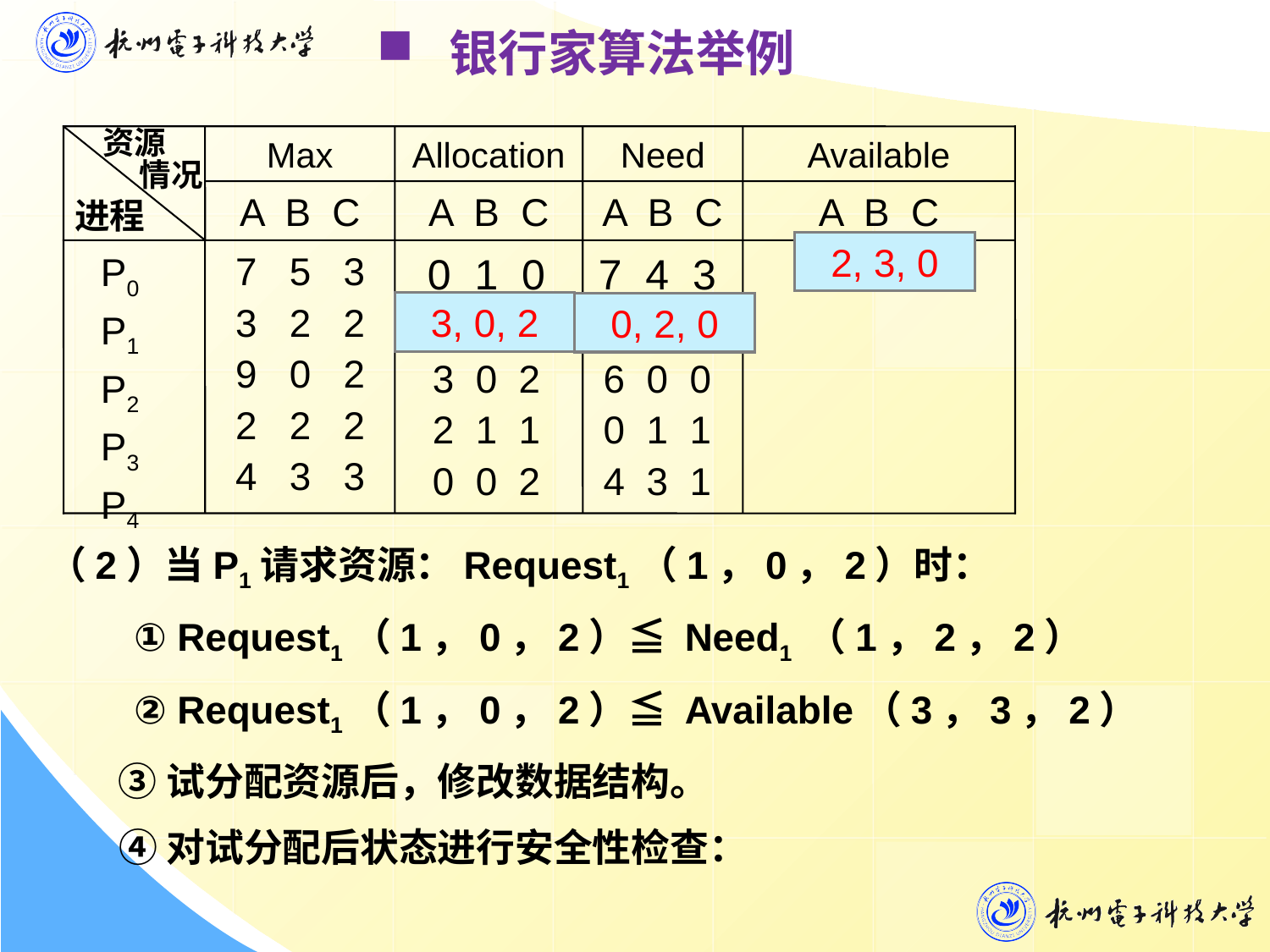

银行家算法举例
资源

Max

Allocation

Need

Available

A  B  C

A  B  C
A  B  C
A  B  C

情况
进程
P0
P1
P2
P3
P4
7   5   3
3   2   2
9   0   2
2   2   2
4   3   3
0  1  0
2  0  0
3  0  2
2  1  1
0  0  2
7  4  3
1  2  2
6  0  0
0  1  1
4  3  1
 3   3   2

2, 3, 0
3, 0, 2
0, 2, 0
（2）当P1请求资源：Request1（1，0，2）时：
        ① Request1（1，0，2）≦ Need1 （1，2，2）
        ② Request1（1，0，2）≦ Available（3，3，2）
        ③试分配资源后，修改数据结构。
        ④对试分配后状态进行安全性检查：